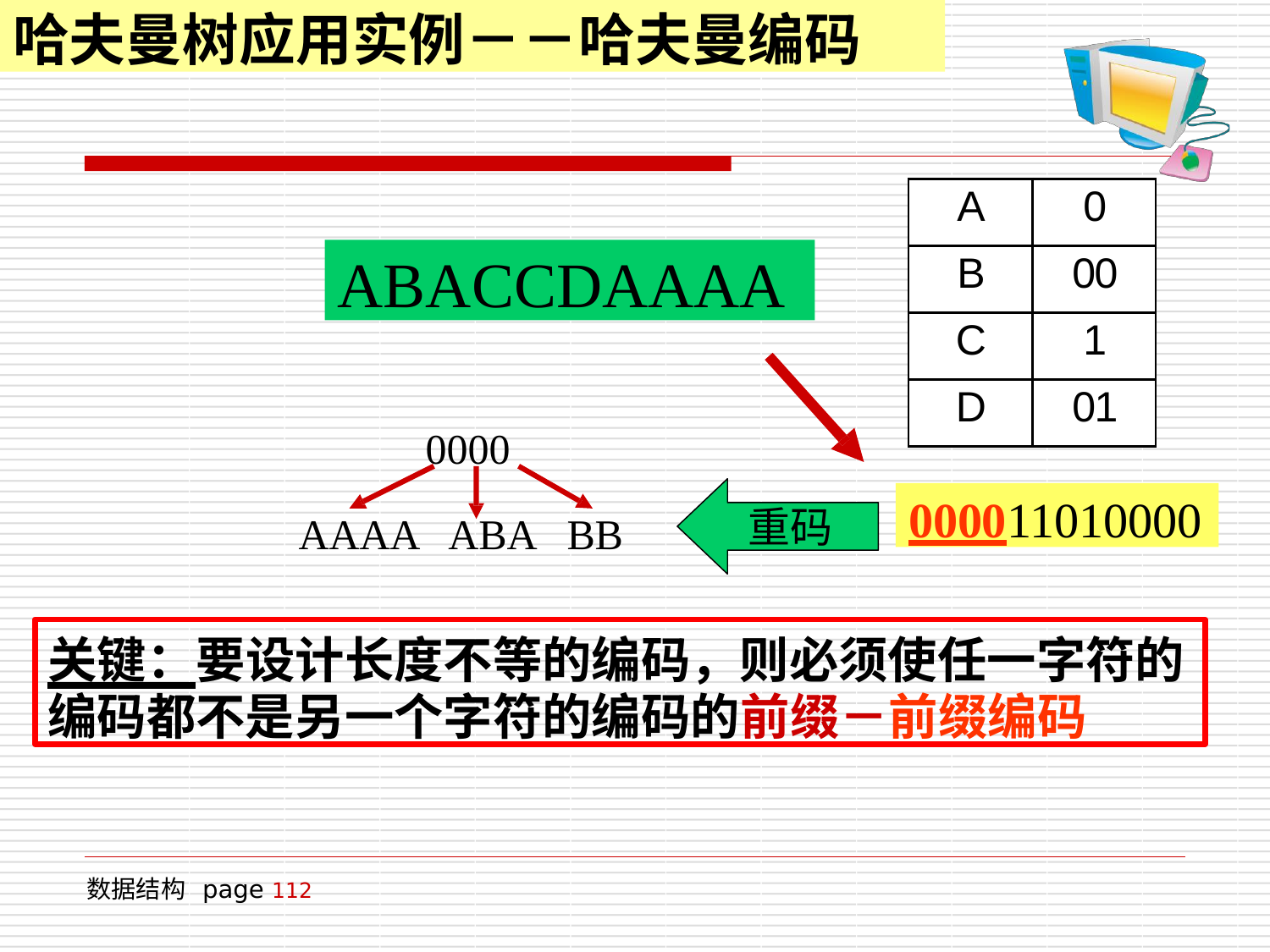

# 哈夫曼树应用实例－－哈夫曼编码

| A | 0 |
| --- | --- |
| B | 00 |
| C | 1 |
| D | 01 |
ABACCDAAAA

0000
AAAA	ABA	BB

000011010000
重码
关键：要设计长度不等的编码，则必须使任一字符的 编码都不是另一个字符的编码的前缀－前缀编码

数据结构 page 112